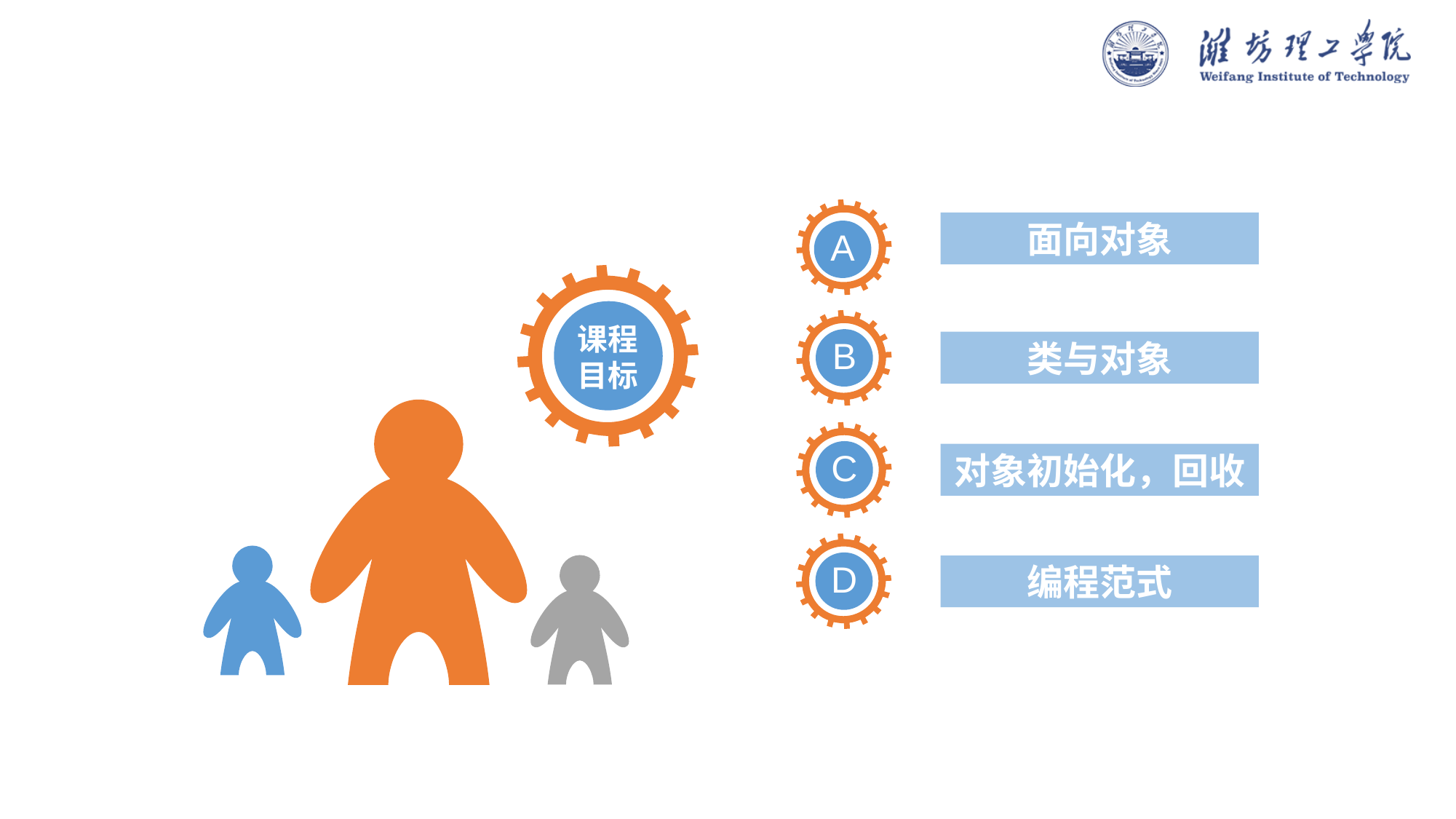

A
面向对象

课程
目标

B
类与对象

C
对象初始化，回收

D

编程范式